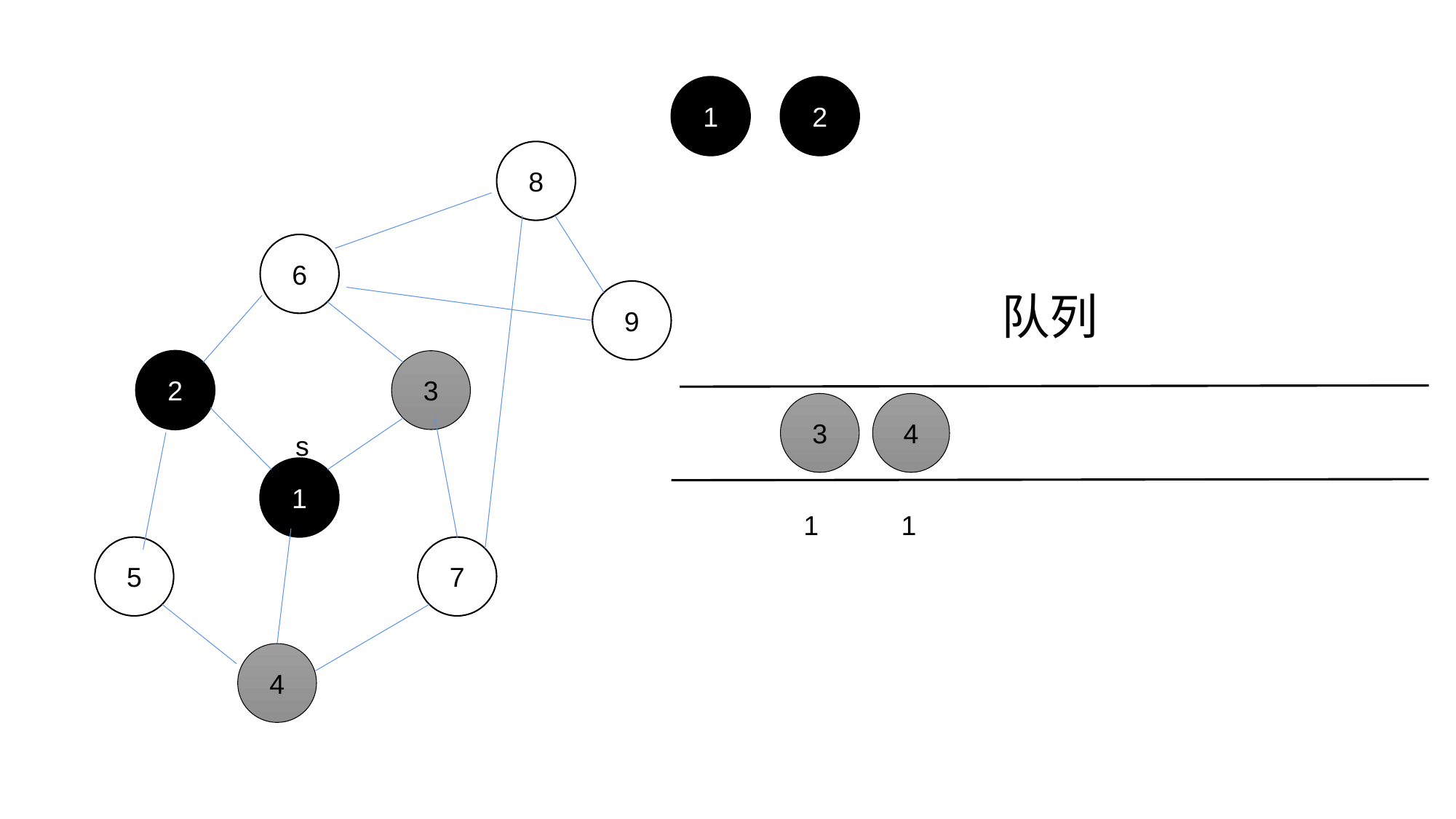

1
2
8
6
9
队列
2
3
3
4
s
1
1
1
5
7
4